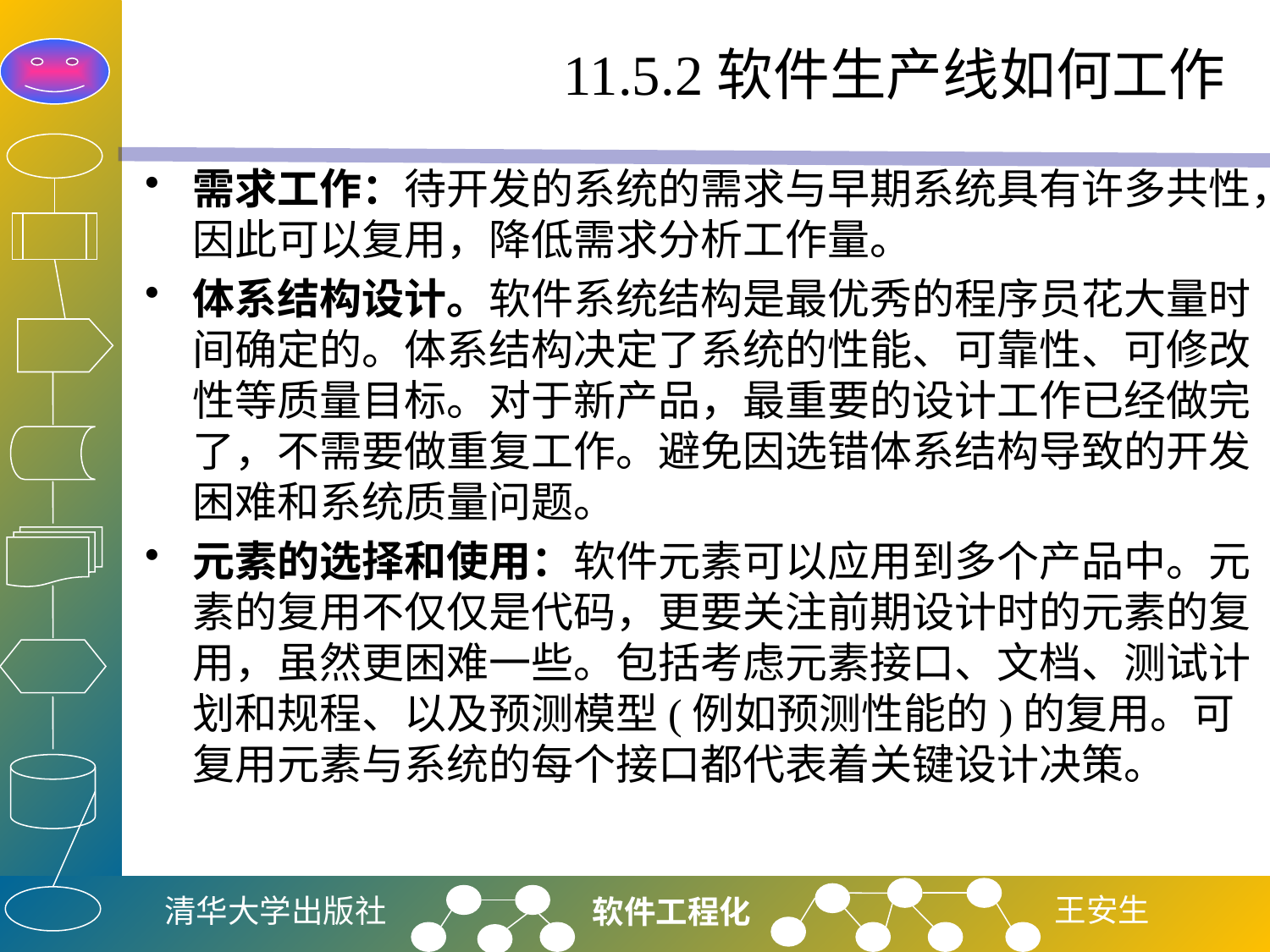

# 11.5.2软件生产线如何工作
需求工作：待开发的系统的需求与早期系统具有许多共性，因此可以复用，降低需求分析工作量。
体系结构设计。软件系统结构是最优秀的程序员花大量时间确定的。体系结构决定了系统的性能、可靠性、可修改性等质量目标。对于新产品，最重要的设计工作已经做完了，不需要做重复工作。避免因选错体系结构导致的开发困难和系统质量问题。
元素的选择和使用：软件元素可以应用到多个产品中。元素的复用不仅仅是代码，更要关注前期设计时的元素的复用，虽然更困难一些。包括考虑元素接口、文档、测试计划和规程、以及预测模型(例如预测性能的)的复用。可复用元素与系统的每个接口都代表着关键设计决策。